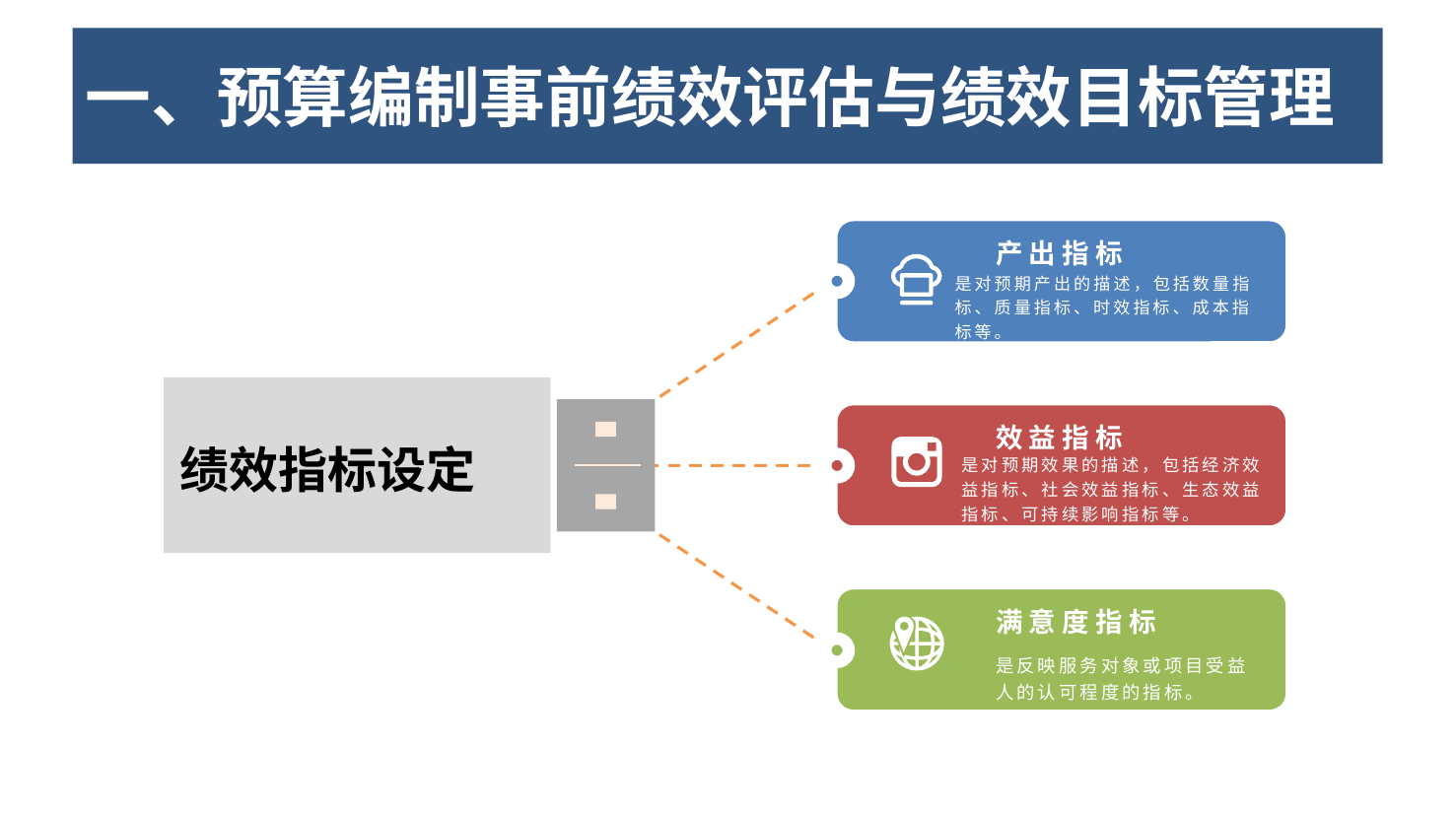

三、部门预算编制的绩效目标管理
一、预算编制事前绩效评估与绩效目标管理

产出指标

是对预期产出的描述，包括数量指标、质量指标、时效指标、成本指标等。

效益指标
绩效指标设定

是对预期效果的描述，包括经济效益指标、社会效益指标、生态效益指标、可持续影响指标等。

满意度指标

是反映服务对象或项目受益人的认可程度的指标。